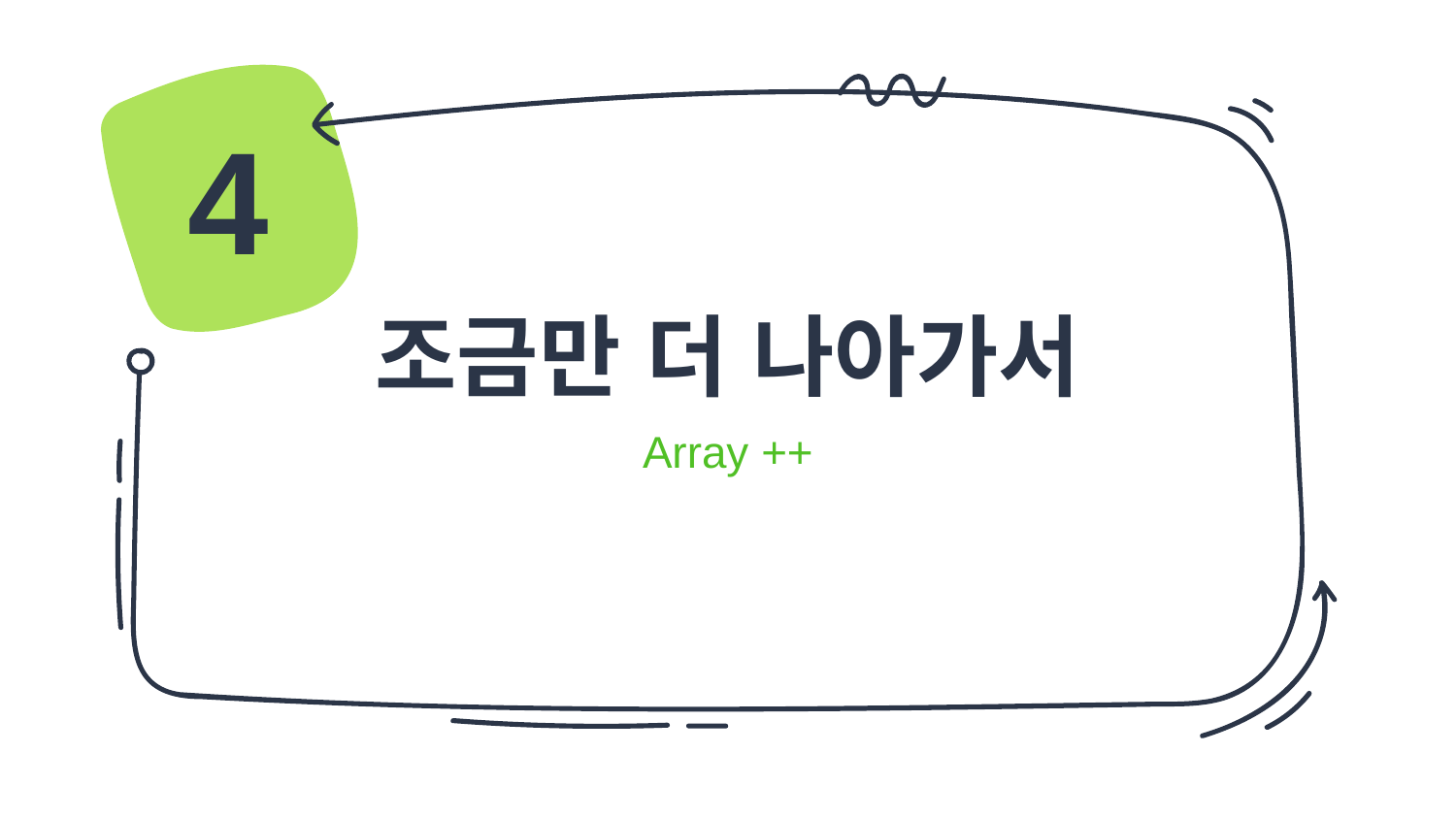

4
# 조금만 더 나아가서
Array ++